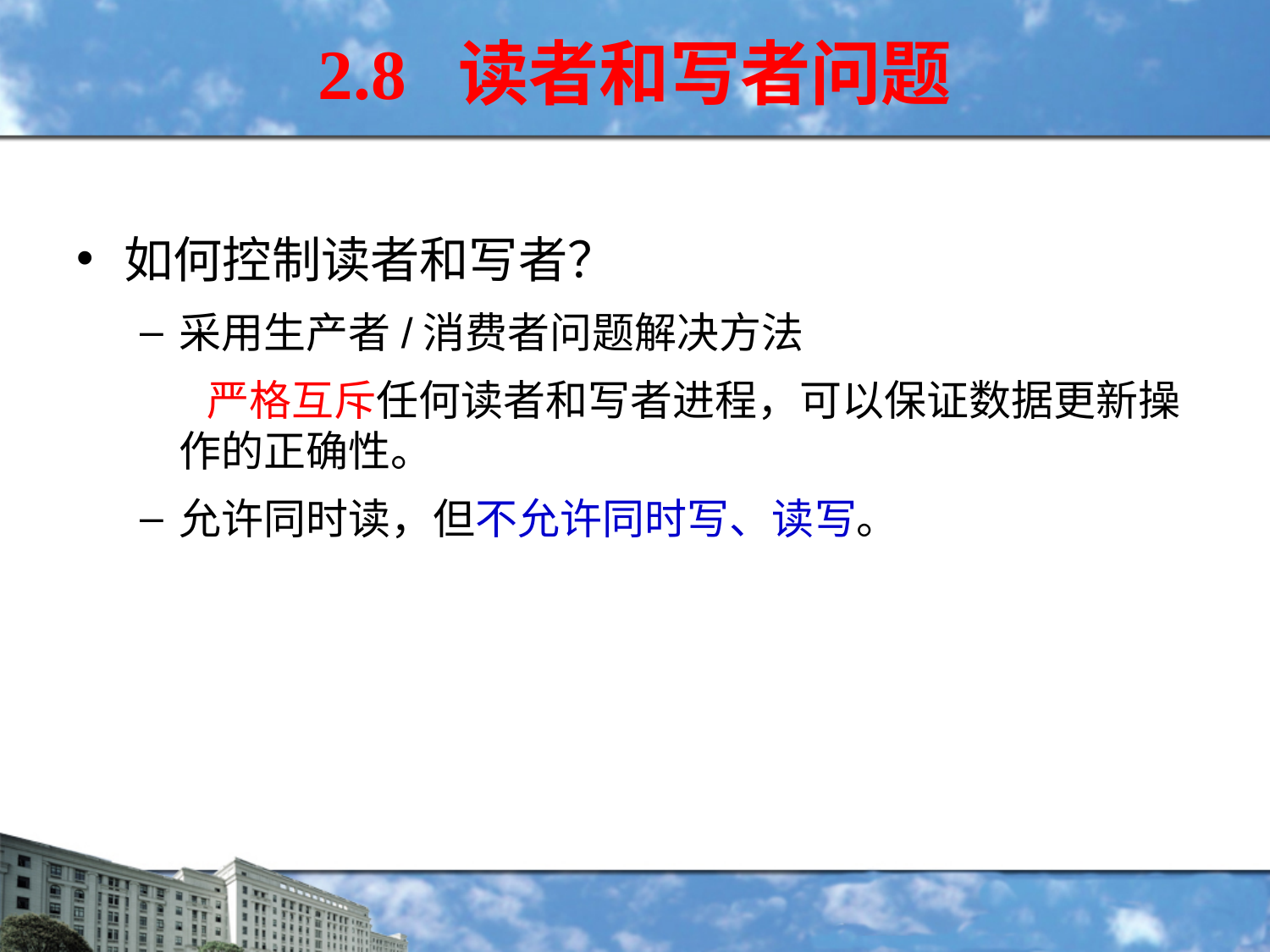

如何控制读者和写者？
采用生产者/消费者问题解决方法
      严格互斥任何读者和写者进程，可以保证数据更新操作的正确性。
允许同时读，但不允许同时写、读写。
2.8  读者和写者问题